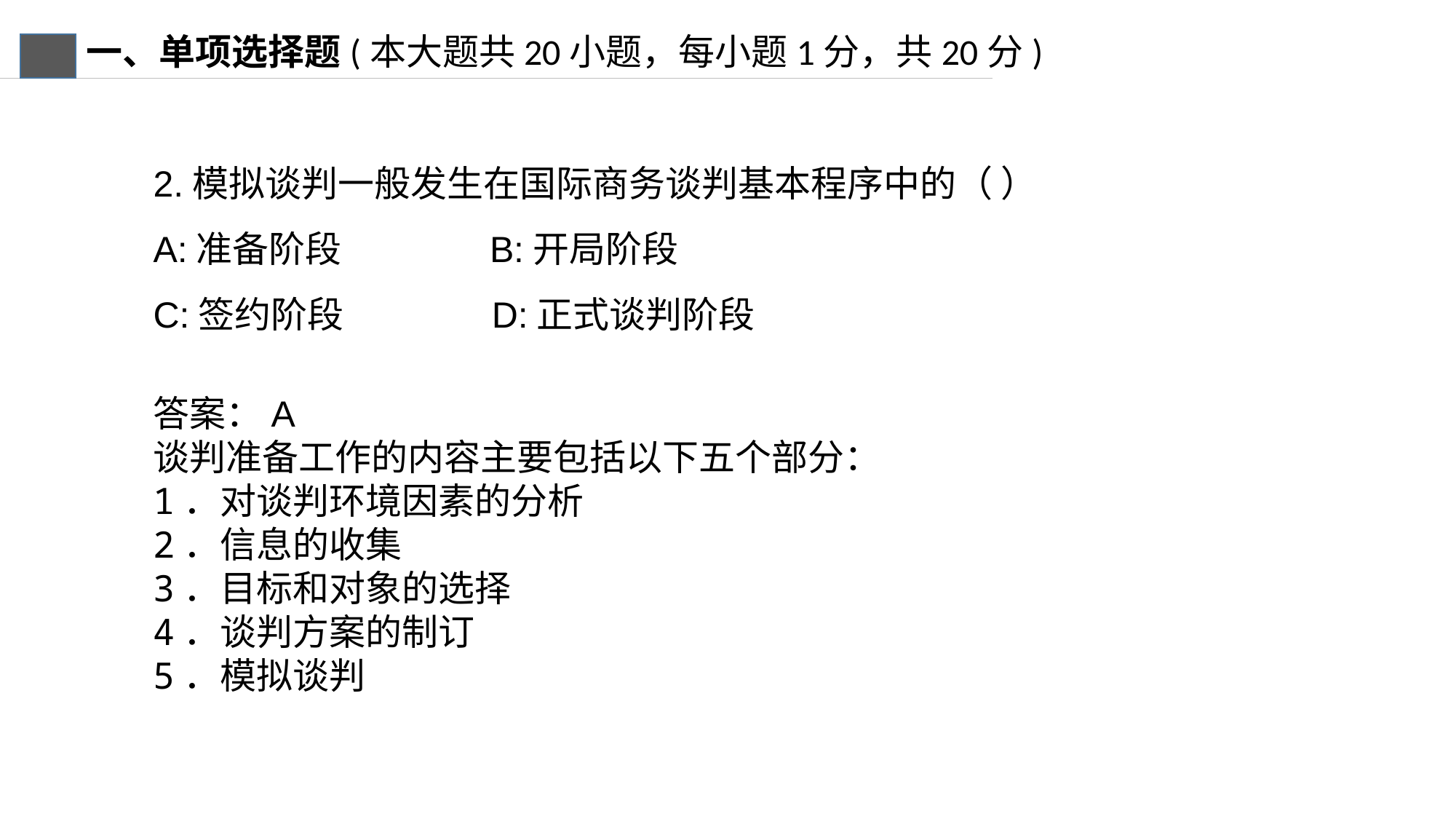

一、单项选择题(本大题共20小题，每小题1分，共20分)

2.模拟谈判一般发生在国际商务谈判基本程序中的（ ）
A:准备阶段                 B:开局阶段
C:签约阶段                 D:正式谈判阶段
答案：A
谈判准备工作的内容主要包括以下五个部分：
1．对谈判环境因素的分析
2．信息的收集
3．目标和对象的选择
4．谈判方案的制订
5．模拟谈判